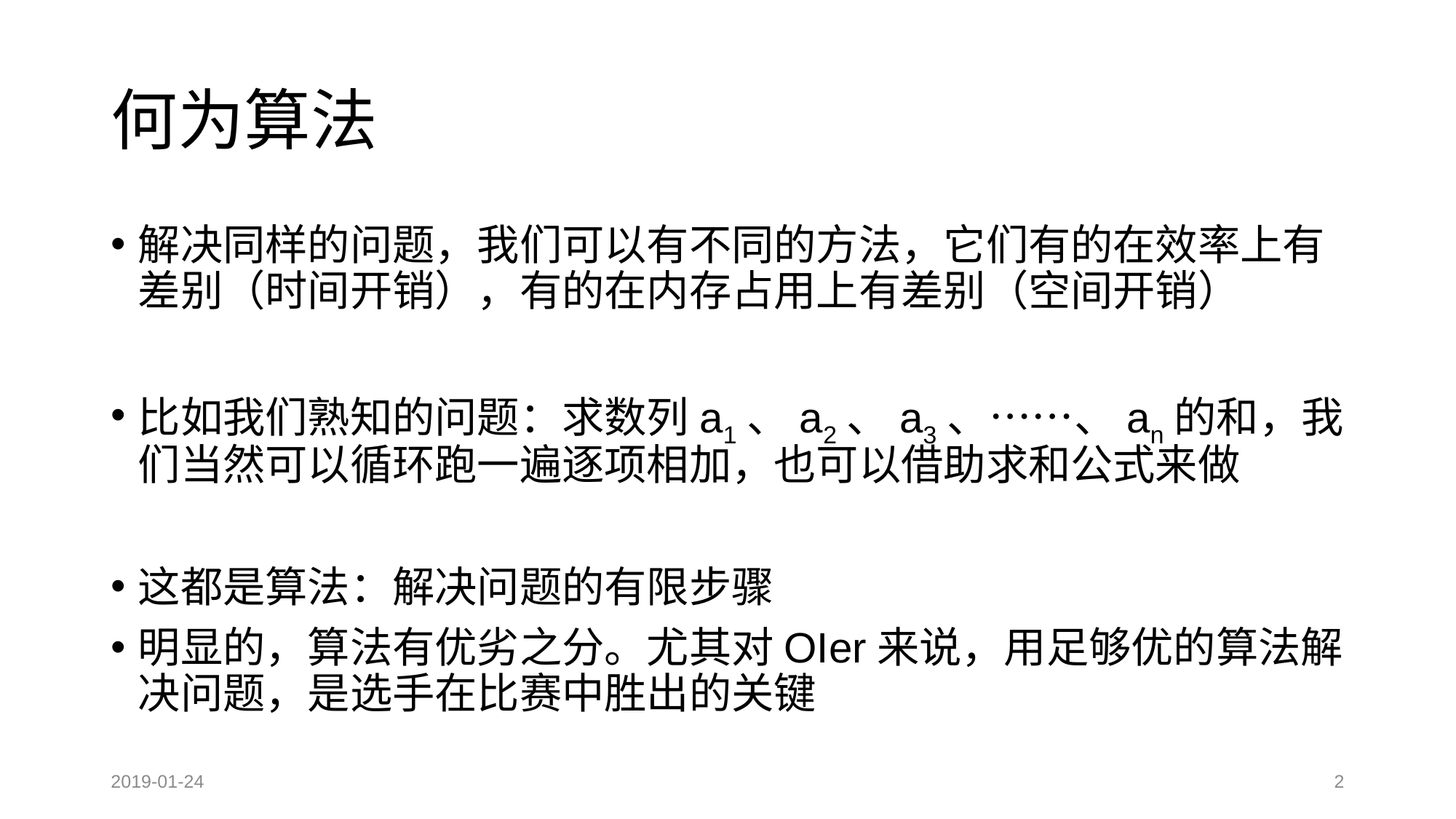

# 何为算法
解决同样的问题，我们可以有不同的方法，它们有的在效率上有差别（时间开销），有的在内存占用上有差别（空间开销）

比如我们熟知的问题：求数列a1、a2、a3、……、an的和，我们当然可以循环跑一遍逐项相加，也可以借助求和公式来做

这都是算法：解决问题的有限步骤
明显的，算法有优劣之分。尤其对OIer来说，用足够优的算法解决问题，是选手在比赛中胜出的关键
2019-01-24
2